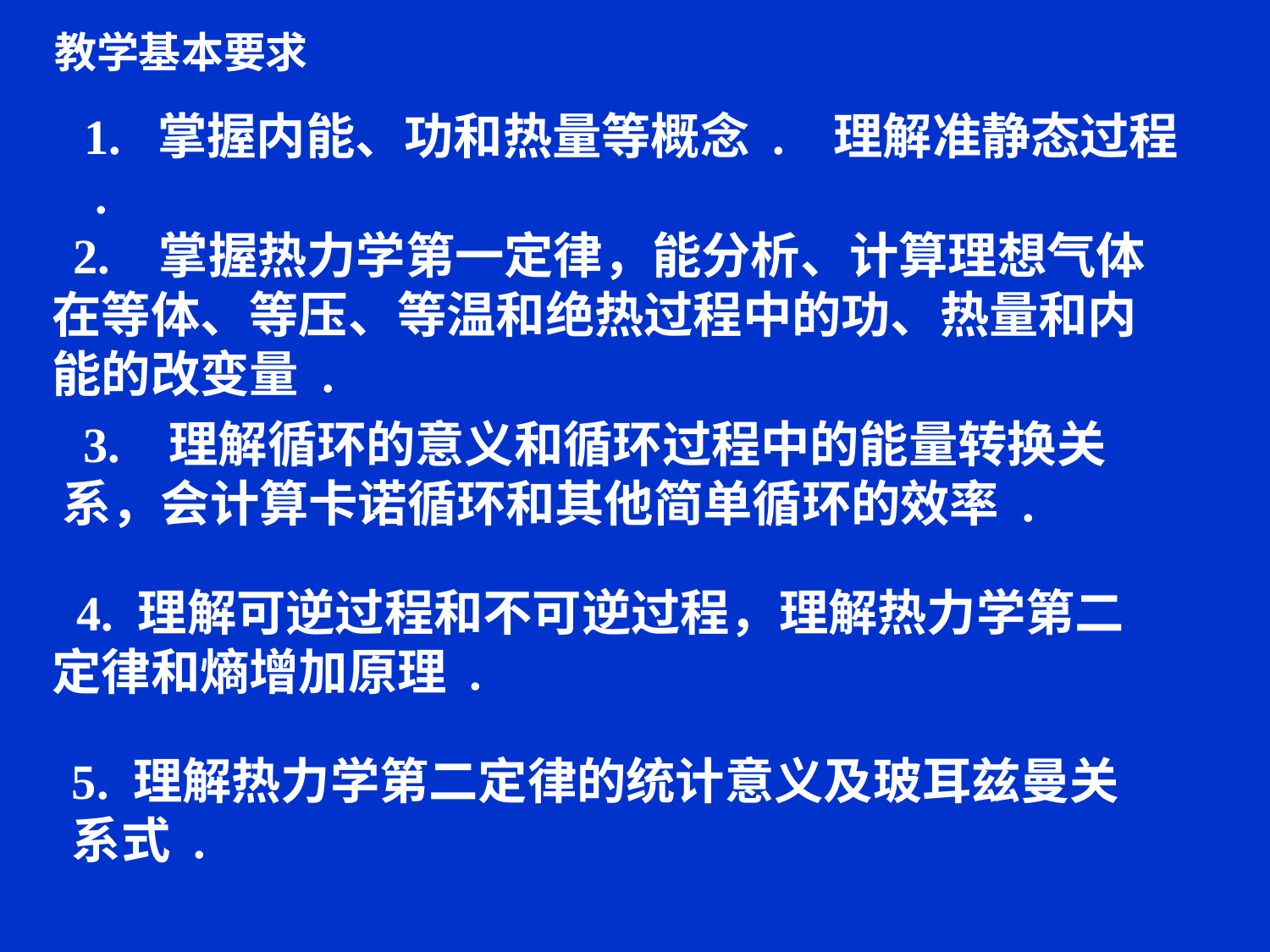

教学基本要求
 1.  掌握内能、功和热量等概念 .   理解准静态过程 .
  2.   掌握热力学第一定律，能分析、计算理想气体在等体、等压、等温和绝热过程中的功、热量和内能的改变量 .
  3.   理解循环的意义和循环过程中的能量转换关系，会计算卡诺循环和其他简单循环的效率 .
  4. 理解可逆过程和不可逆过程，理解热力学第二定律和熵增加原理 .
5. 理解热力学第二定律的统计意义及玻耳兹曼关系式 .